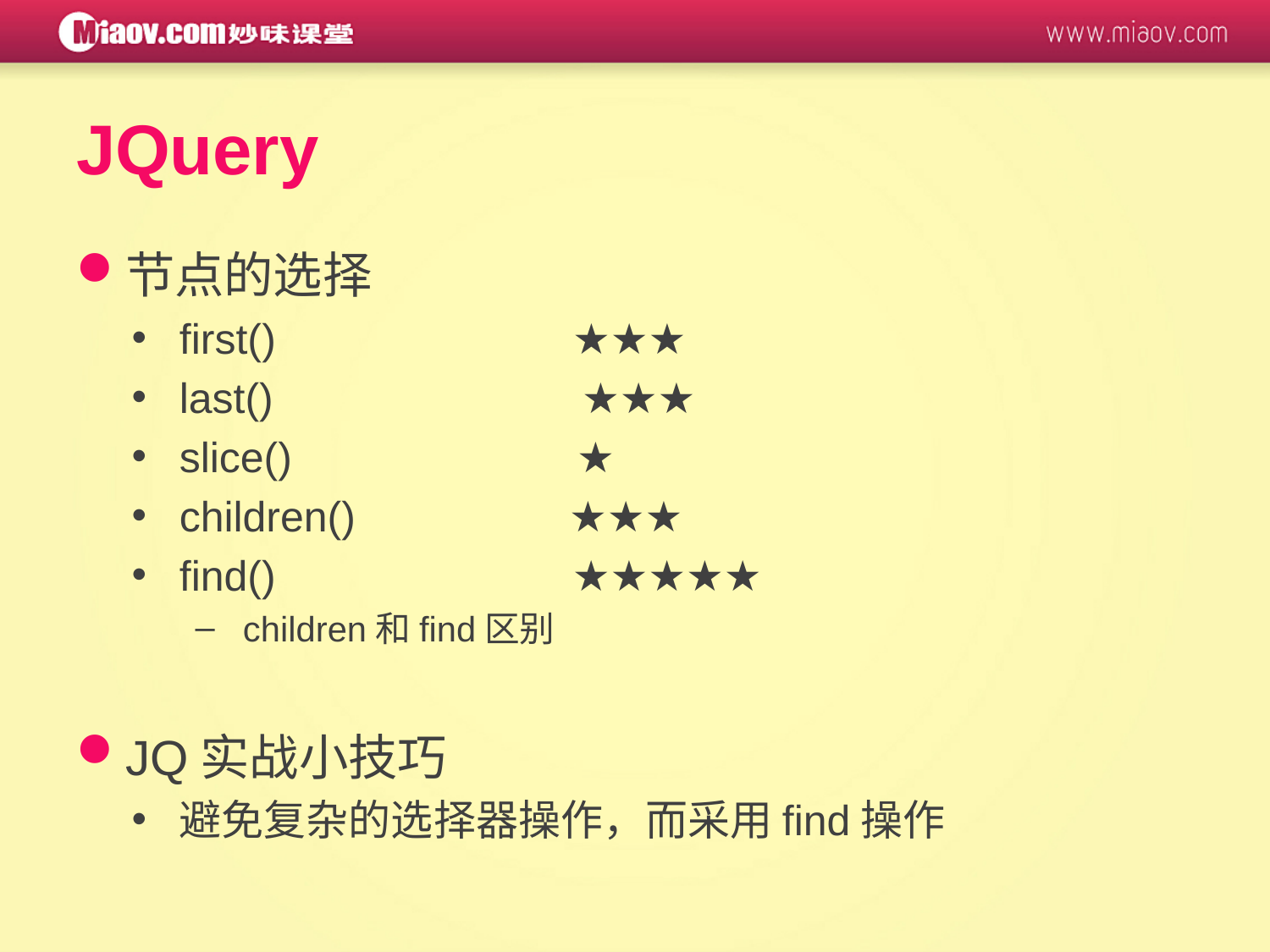

# JQuery
节点的选择
first()                         ★★★
last()                          ★★★
slice()                        ★
children()                  ★★★
find()                         ★★★★★
children和find区别

JQ实战小技巧
避免复杂的选择器操作，而采用find操作